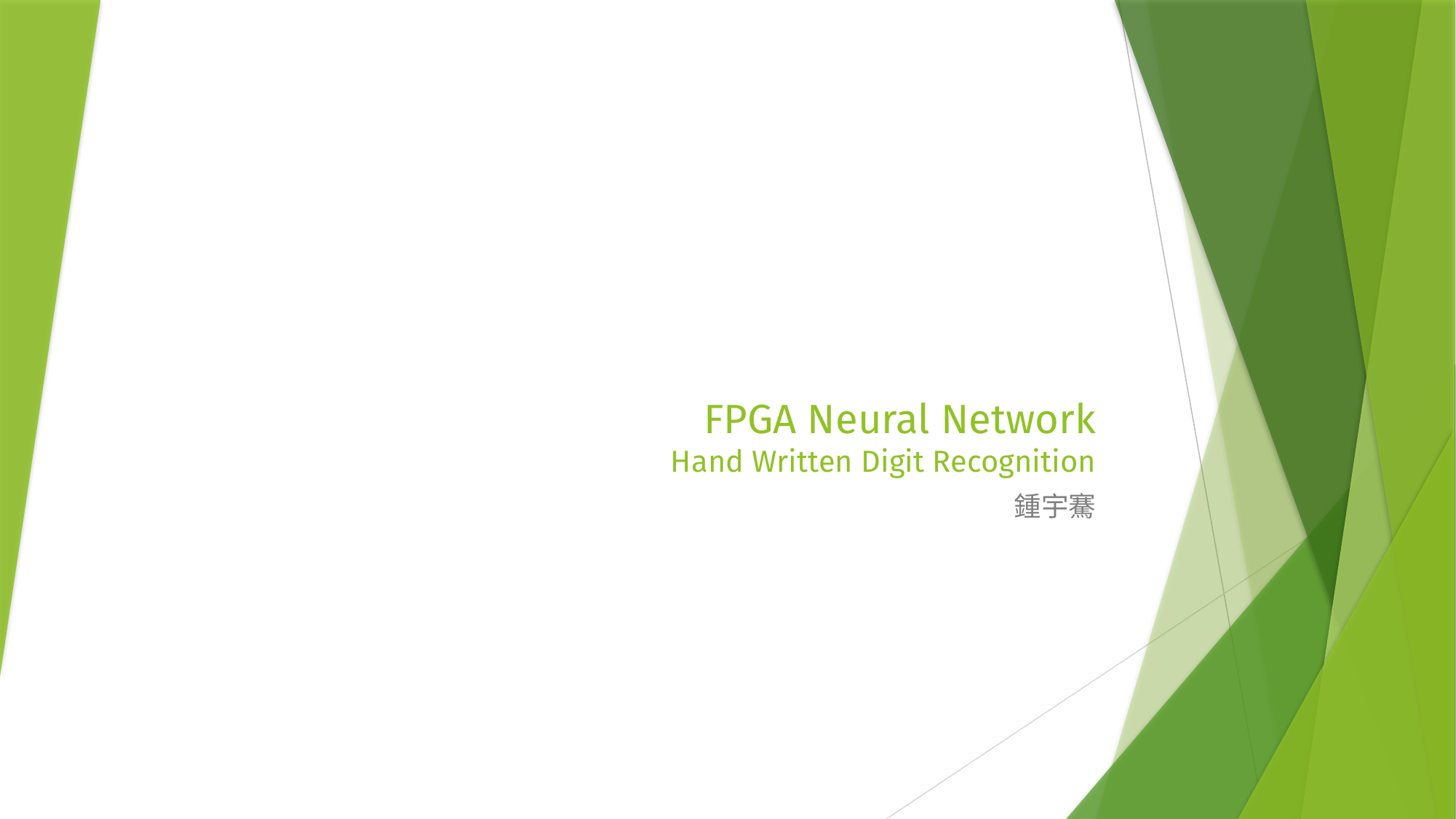

# FPGA Neural Network Hand Written Digit Recognition
鍾宇騫